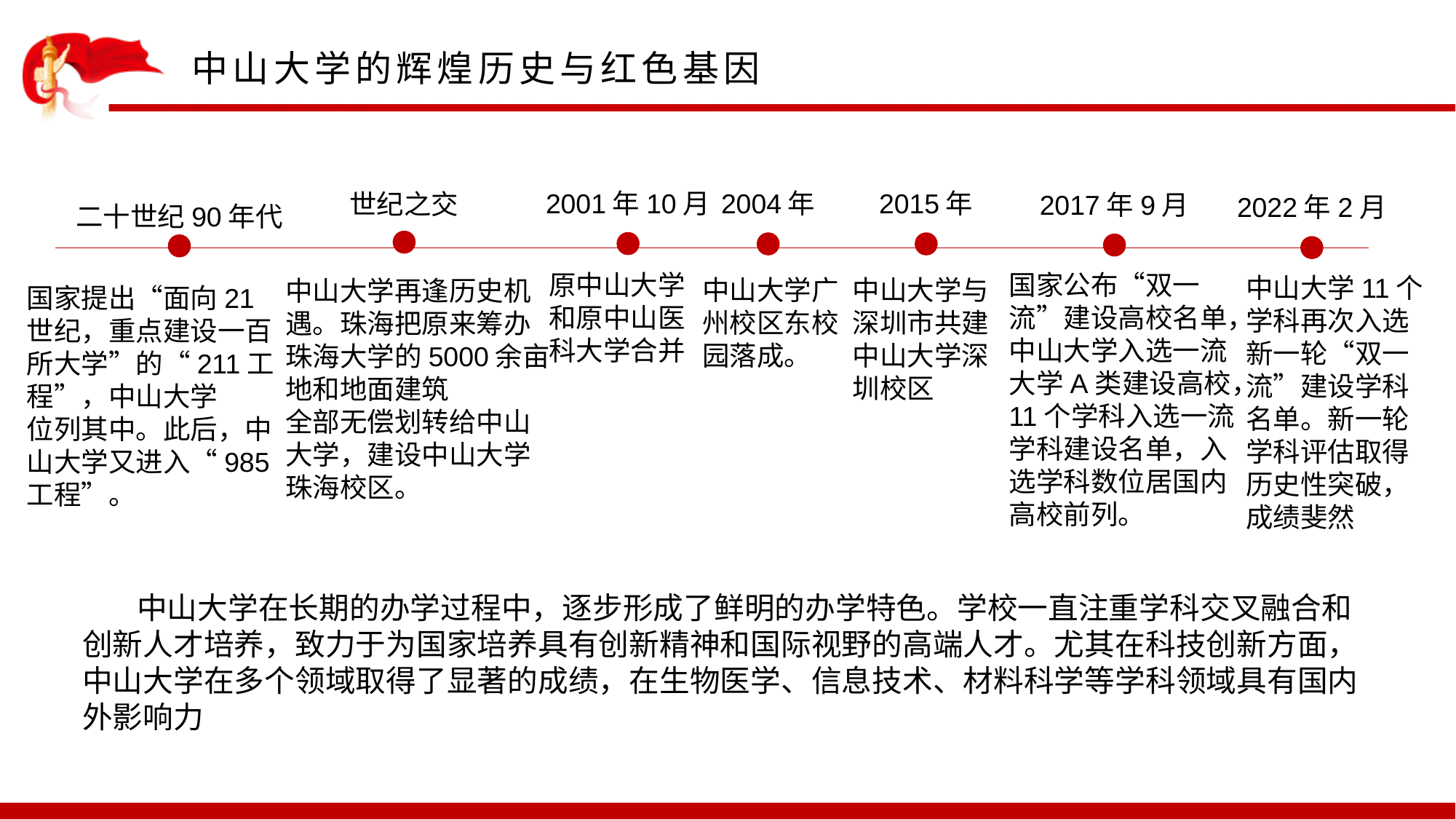

2001年10⽉
2004年
2015年
世纪之交
2017年9⽉
2022年2⽉
⼆⼗世纪90年代

原中⼭⼤学和原中⼭医科⼤学合并
国家公布“双⼀流”建设⾼校名单，中⼭⼤学⼊选⼀流⼤学A类建设⾼校，11个学科⼊选⼀流学科建设名单，⼊选学科数位居国内⾼校前列。
中⼭⼤学11个学科再次⼊选新⼀轮“双⼀流”建设学科名单。新⼀轮学科评估取得历史性突破，成绩斐然
中⼭⼤学与深圳市共建中⼭⼤学深圳校区
中⼭⼤学⼴州校区东校园落成。
中⼭⼤学再逢历史机遇。珠海把原来筹办珠海⼤学的5000余亩地和地⾯建筑
全部⽆偿划转给中⼭⼤学，建设中⼭⼤学珠海校区。
国家提出“⾯向21世纪，重点建设⼀百所⼤学”的“211⼯程”，中⼭⼤学
位列其中。此后，中⼭⼤学⼜进⼊“985⼯程”。
中⼭⼤学在⻓期的办学过程中，逐步形成了鲜明的办学特⾊。学校⼀直注重学科交叉融合和创新⼈才培养，致⼒于为国家培养具有创新精神和国际视野的⾼端⼈才。尤其在科技创新⽅⾯，中⼭⼤学在多个领域取得了显著的成绩，在⽣物医学、信息技术、材料科学等学科领域具有国内外影响⼒